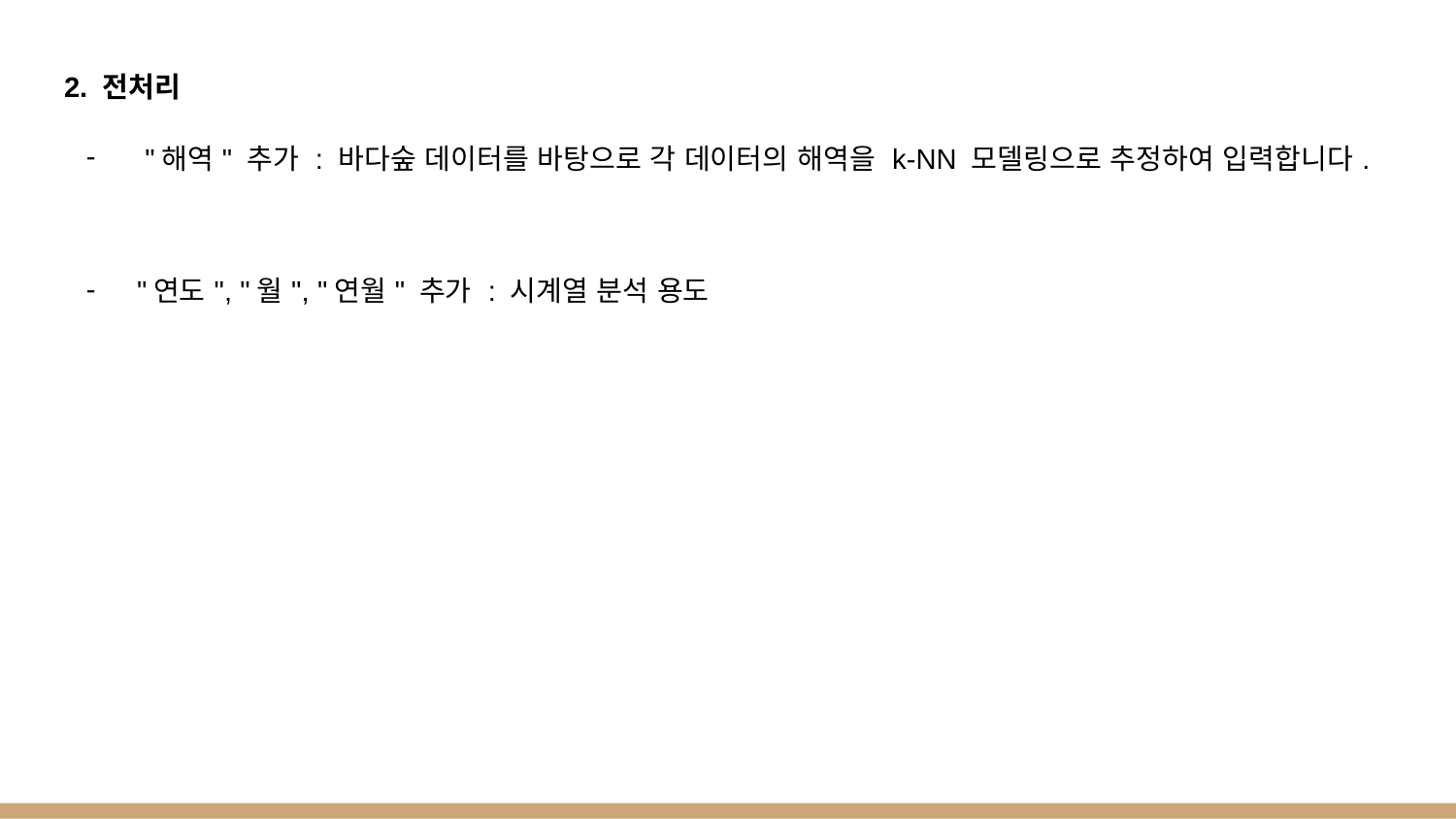

2. 전처리
 "해역" 추가 : 바다숲 데이터를 바탕으로 각 데이터의 해역을 k-NN 모델링으로 추정하여 입력합니다.

"연도", "월", "연월" 추가 : 시계열 분석 용도